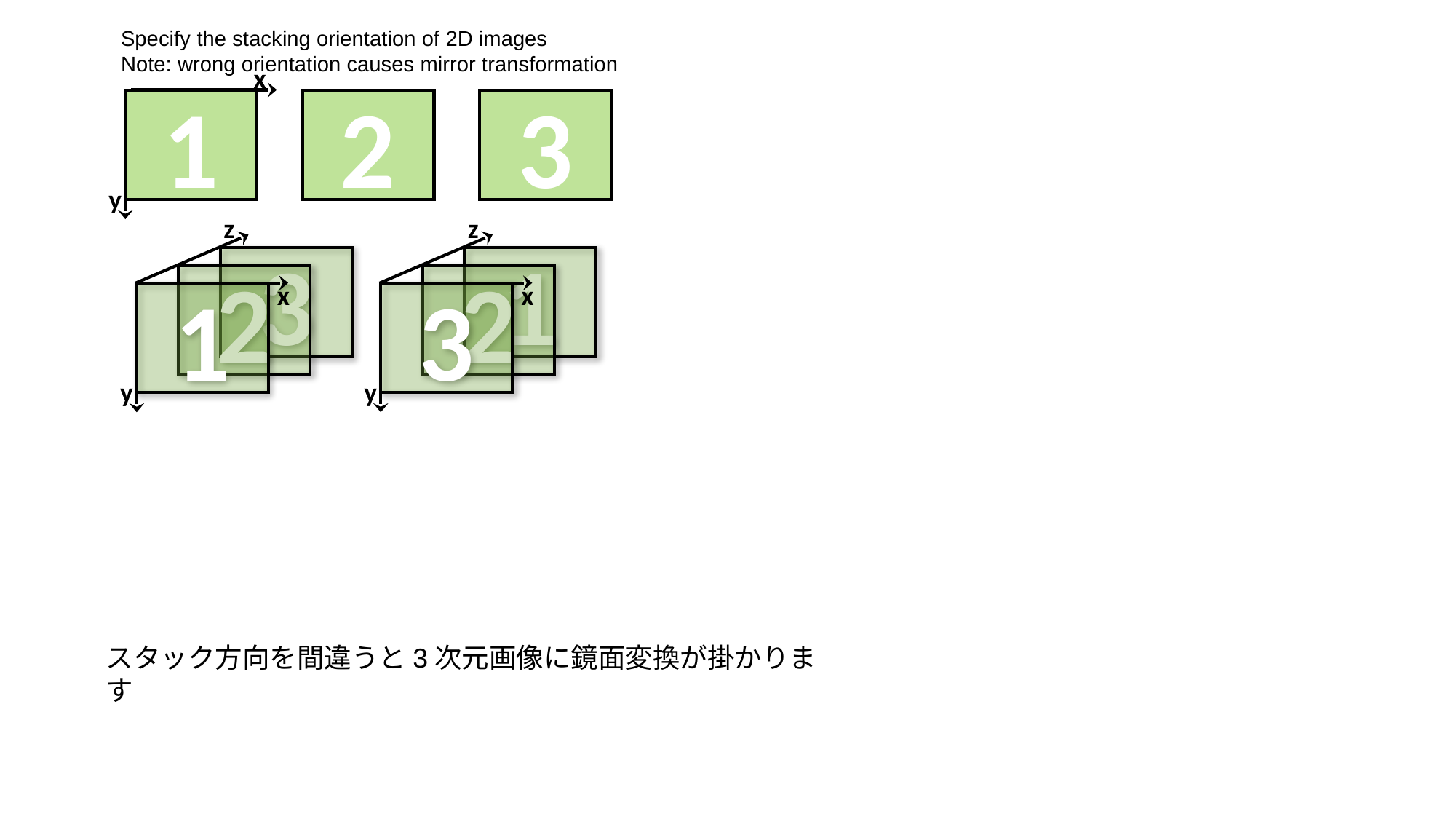

Specify the stacking orientation of 2D images
Note: wrong orientation causes mirror transformation
x
1
y
2
3
z
3
2
x
1
y
z
1
2
x
3
y
スタック方向を間違うと3次元画像に鏡面変換が掛かります